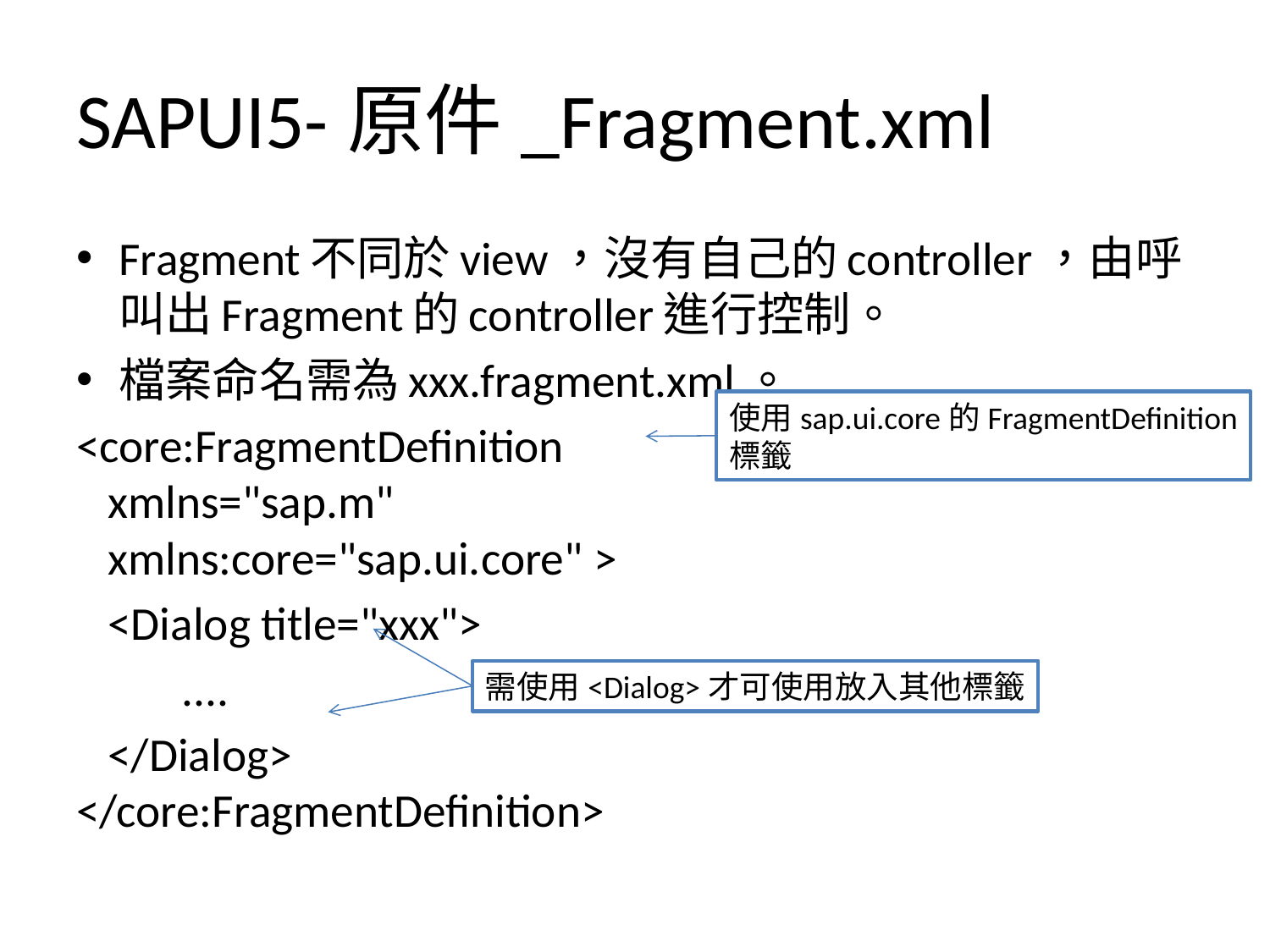

# SAPUI5-原件_Fragment.xml
Fragment不同於view，沒有自己的controller，由呼叫出Fragment的controller進行控制。
檔案命名需為xxx.fragment.xml。
<core:FragmentDefinition
   xmlns="sap.m"
   xmlns:core="sap.ui.core" >
   <Dialog title="xxx">
	....
   </Dialog>
</core:FragmentDefinition>
使用sap.ui.core的FragmentDefinition
標籤
需使用<Dialog>才可使用放入其他標籤